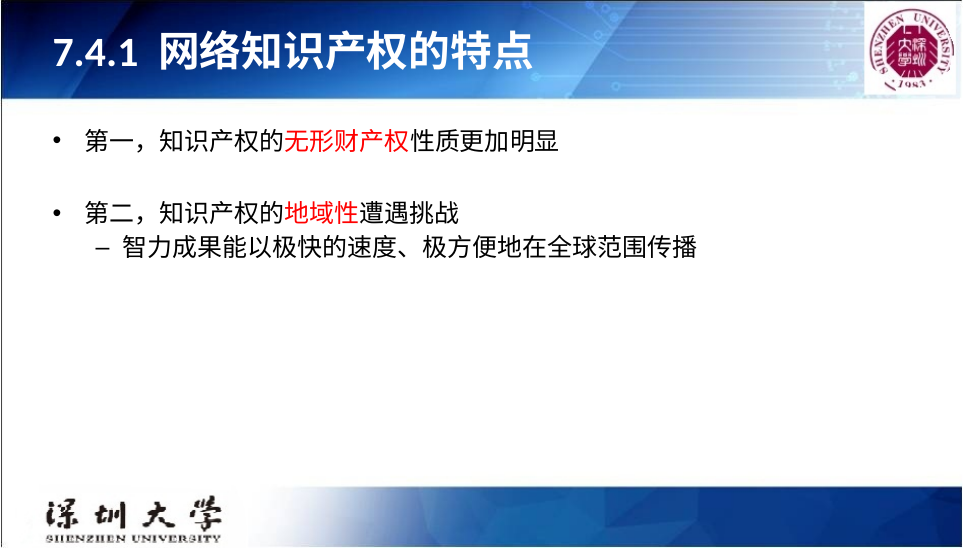

# 7.4.1 网络知识产权的特点
第一，知识产权的无形财产权性质更加明显

第二，知识产权的地域性遭遇挑战
智力成果能以极快的速度、极方便地在全球范围传播
277